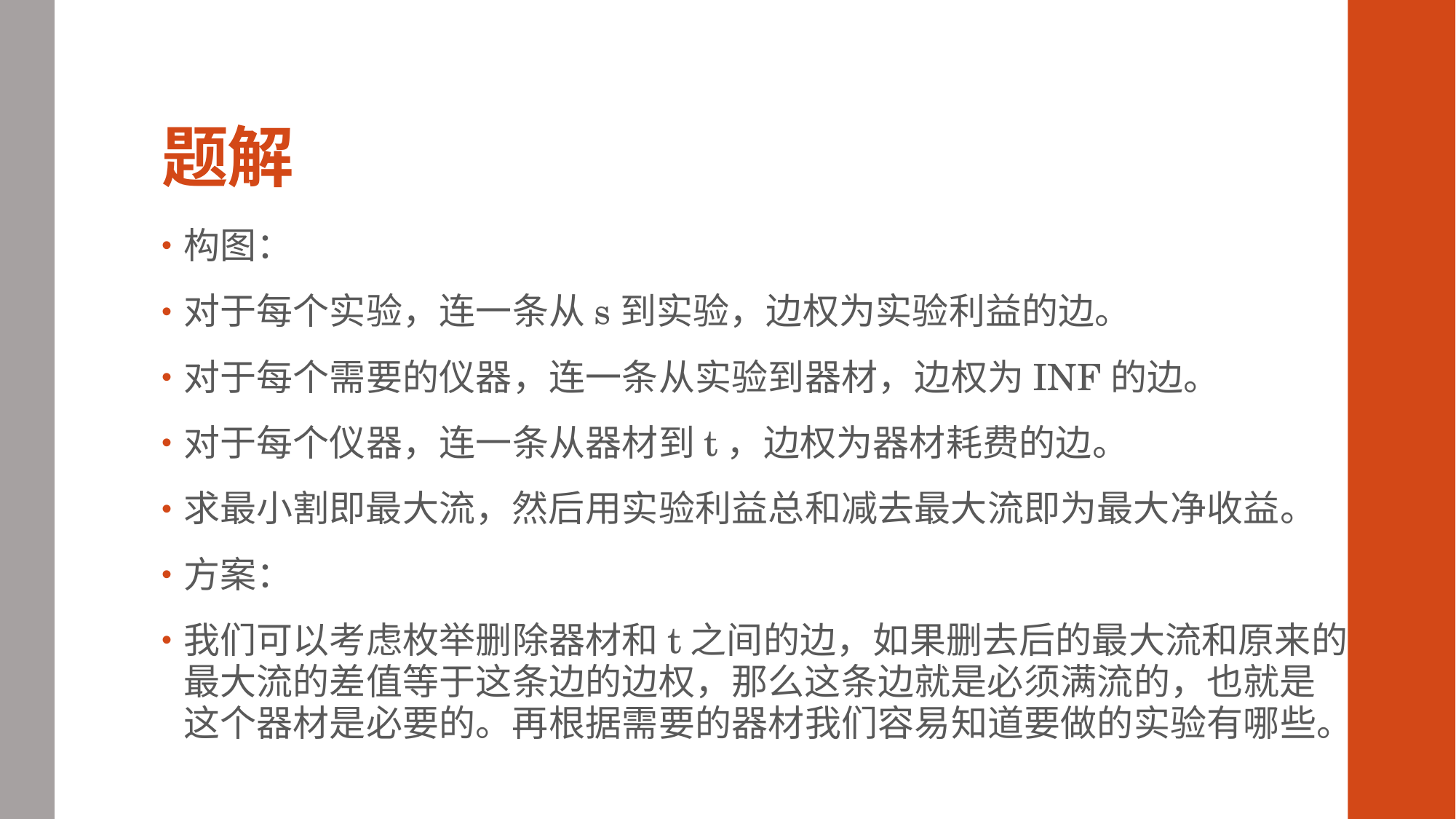

# 题解
构图：
对于每个实验，连一条从s到实验，边权为实验利益的边。
对于每个需要的仪器，连一条从实验到器材，边权为INF的边。
对于每个仪器，连一条从器材到t，边权为器材耗费的边。
求最小割即最大流，然后用实验利益总和减去最大流即为最大净收益。
方案：
我们可以考虑枚举删除器材和t之间的边，如果删去后的最大流和原来的最大流的差值等于这条边的边权，那么这条边就是必须满流的，也就是这个器材是必要的。再根据需要的器材我们容易知道要做的实验有哪些。